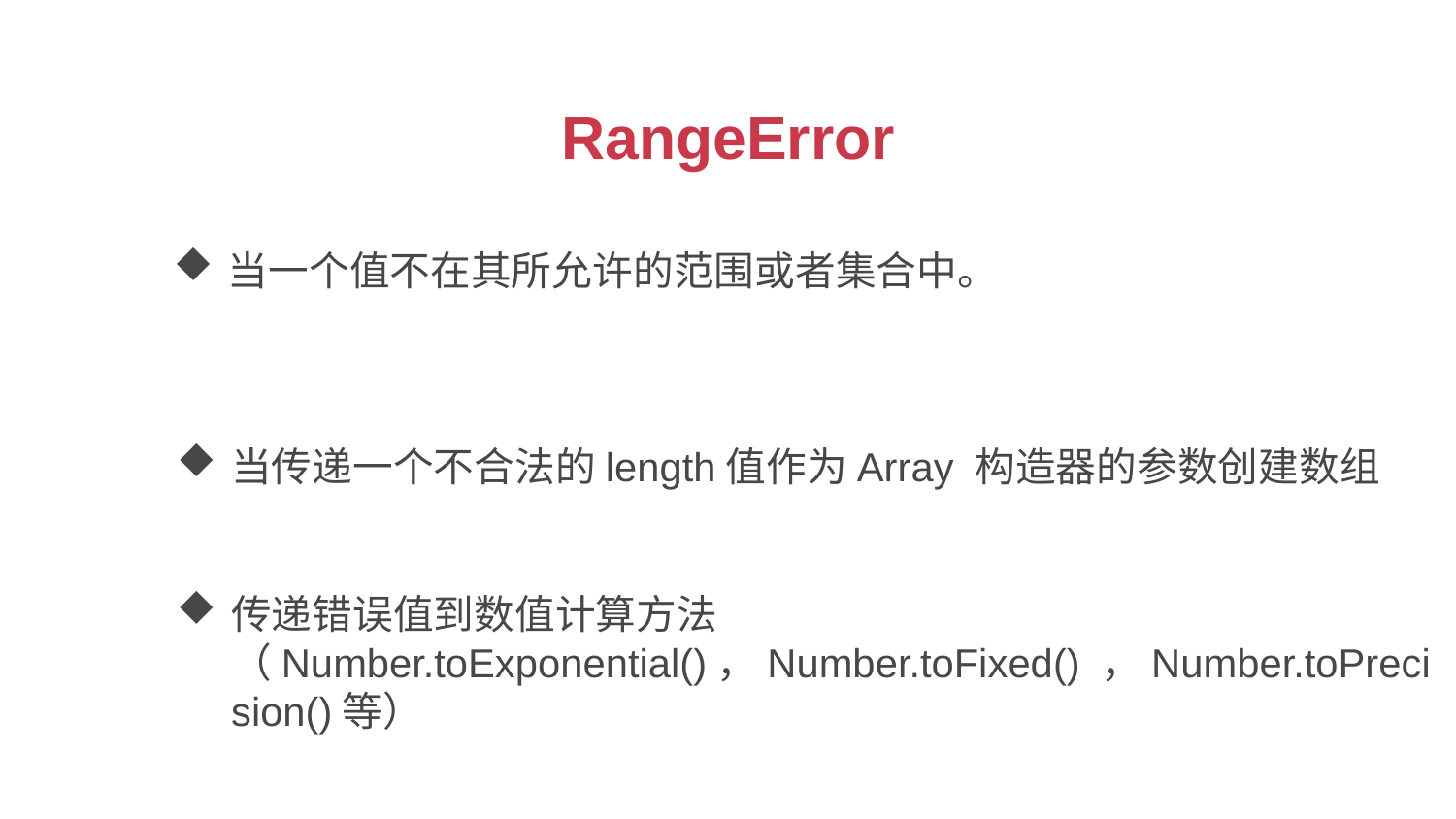

RangeError
当一个值不在其所允许的范围或者集合中。
当传递一个不合法的length值作为Array 构造器的参数创建数组
传递错误值到数值计算方法（Number.toExponential()，Number.toFixed() ，Number.toPrecision()等）